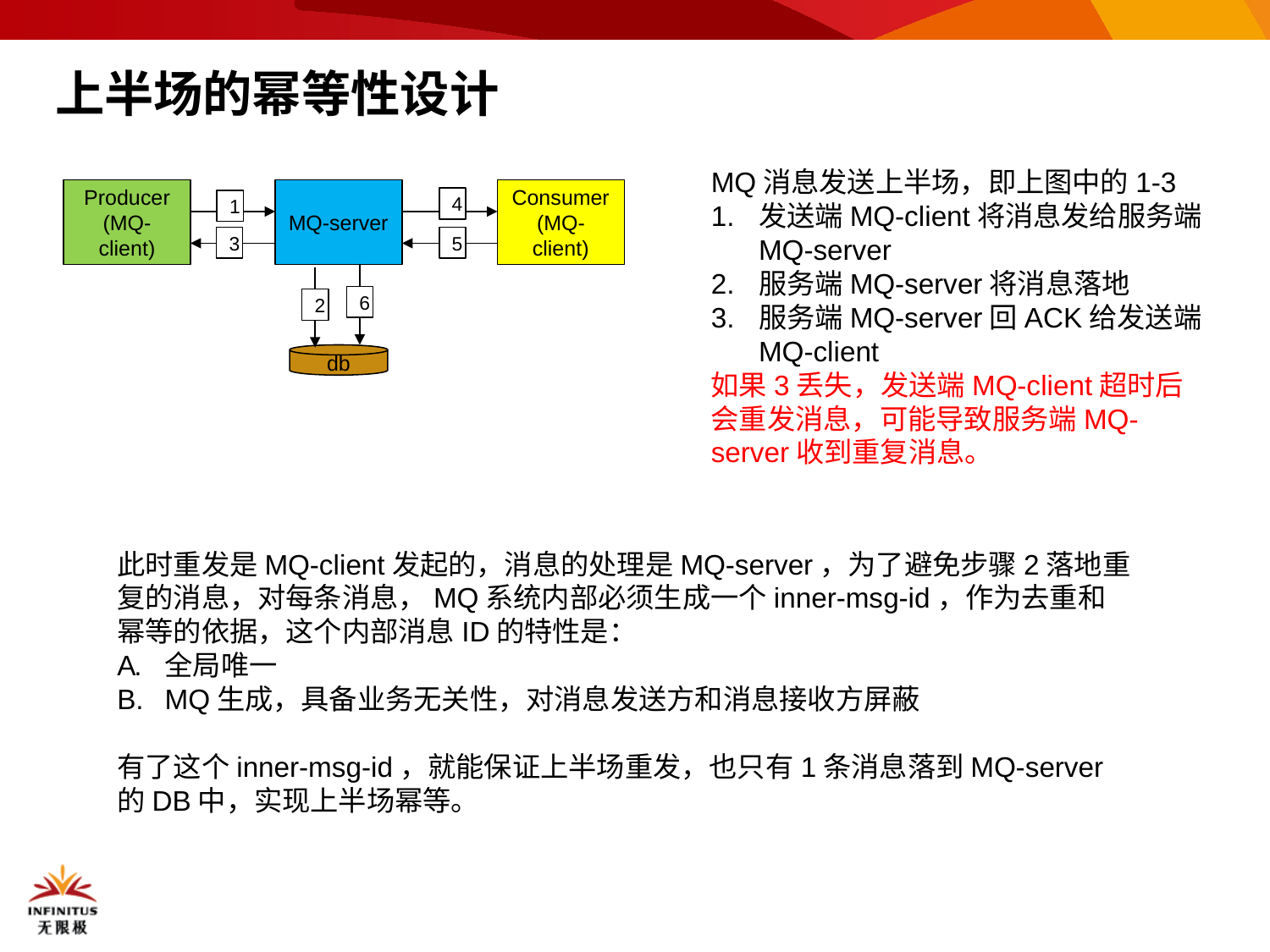

# 上半场的幂等性设计
MQ消息发送上半场，即上图中的1-3
发送端MQ-client将消息发给服务端MQ-server
服务端MQ-server将消息落地
服务端MQ-server回ACK给发送端MQ-client
如果3丢失，发送端MQ-client超时后会重发消息，可能导致服务端MQ-server收到重复消息。
Producer
(MQ-client)
MQ-server
Consumer
(MQ-client)
4
1
3
5
6
2
db
此时重发是MQ-client发起的，消息的处理是MQ-server，为了避免步骤2落地重复的消息，对每条消息，MQ系统内部必须生成一个inner-msg-id，作为去重和幂等的依据，这个内部消息ID的特性是：
全局唯一
MQ生成，具备业务无关性，对消息发送方和消息接收方屏蔽

有了这个inner-msg-id，就能保证上半场重发，也只有1条消息落到MQ-server的DB中，实现上半场幂等。